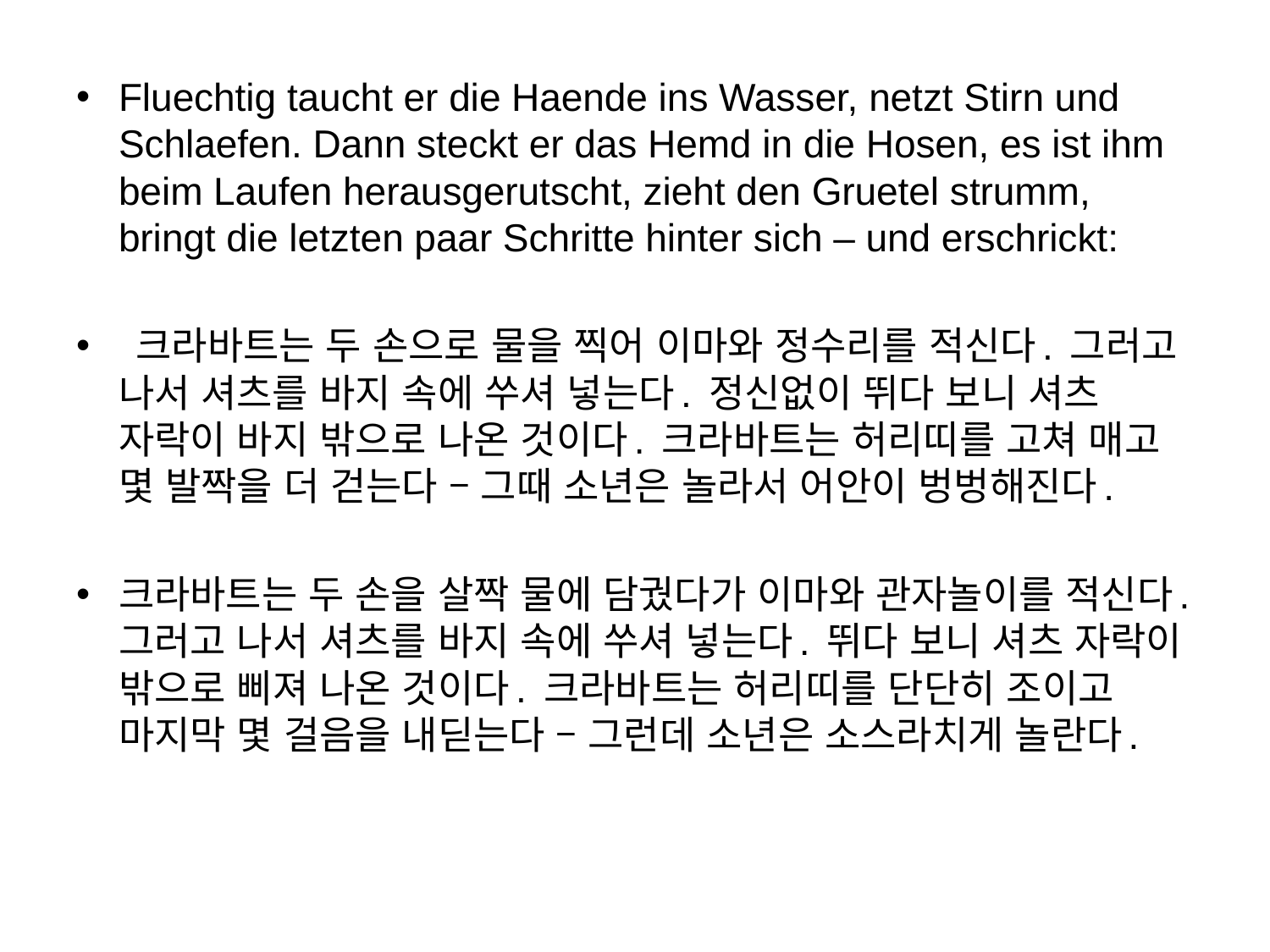

Fluechtig taucht er die Haende ins Wasser, netzt Stirn und Schlaefen. Dann steckt er das Hemd in die Hosen, es ist ihm beim Laufen herausgerutscht, zieht den Gruetel strumm, bringt die letzten paar Schritte hinter sich – und erschrickt:

 크라바트는 두 손으로 물을 찍어 이마와 정수리를 적신다. 그러고 나서 셔츠를 바지 속에 쑤셔 넣는다. 정신없이 뛰다 보니 셔츠 자락이 바지 밖으로 나온 것이다. 크라바트는 허리띠를 고쳐 매고 몇 발짝을 더 걷는다 – 그때 소년은 놀라서 어안이 벙벙해진다.

크라바트는 두 손을 살짝 물에 담궜다가 이마와 관자놀이를 적신다. 그러고 나서 셔츠를 바지 속에 쑤셔 넣는다. 뛰다 보니 셔츠 자락이 밖으로 삐져 나온 것이다. 크라바트는 허리띠를 단단히 조이고 마지막 몇 걸음을 내딛는다 – 그런데 소년은 소스라치게 놀란다.